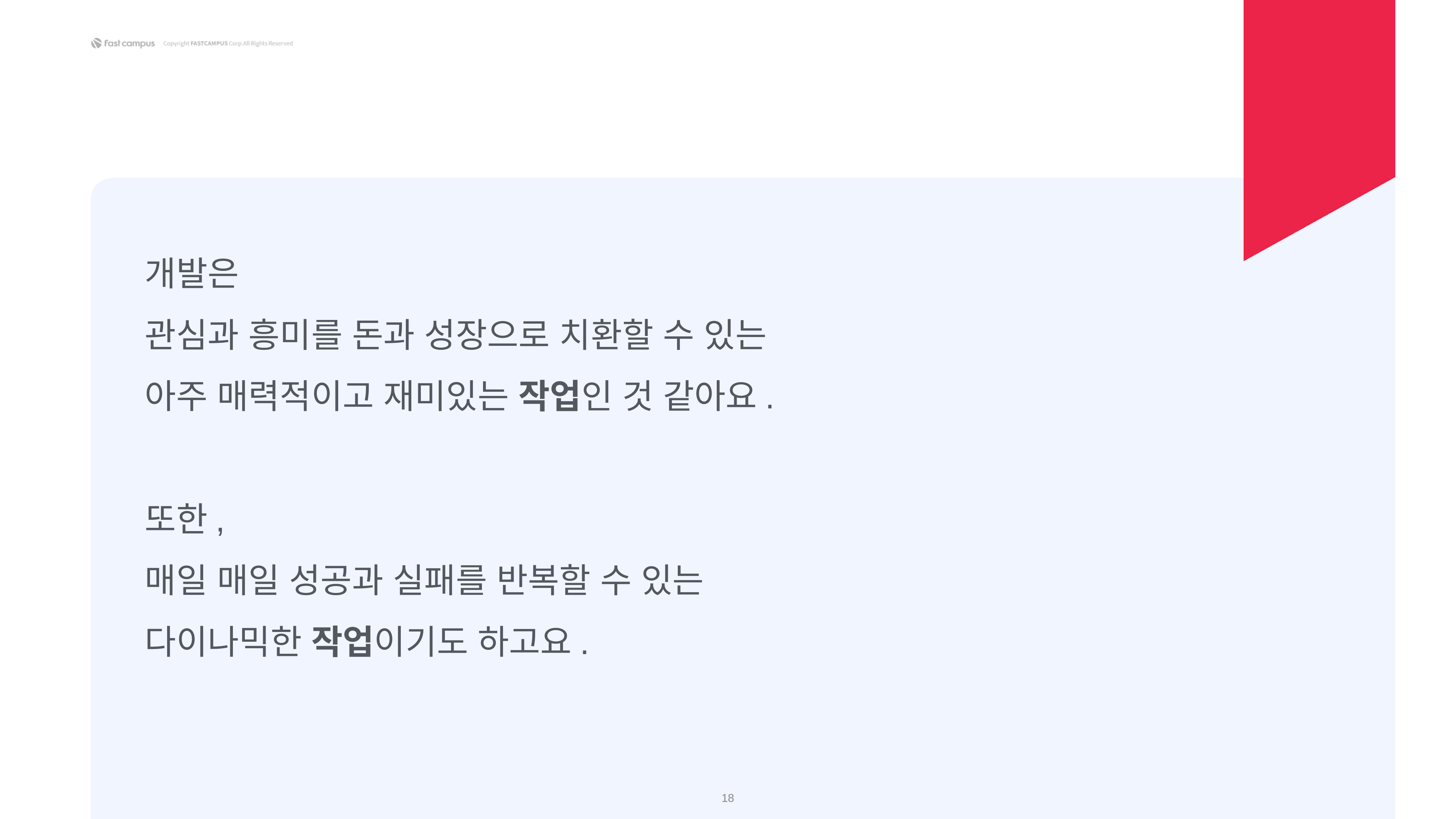

개발은
관심과 흥미를 돈과 성장으로 치환할 수 있는
아주 매력적이고 재미있는 작업인 것 같아요.

또한,
매일 매일 성공과 실패를 반복할 수 있는
다이나믹한 작업이기도 하고요.

18